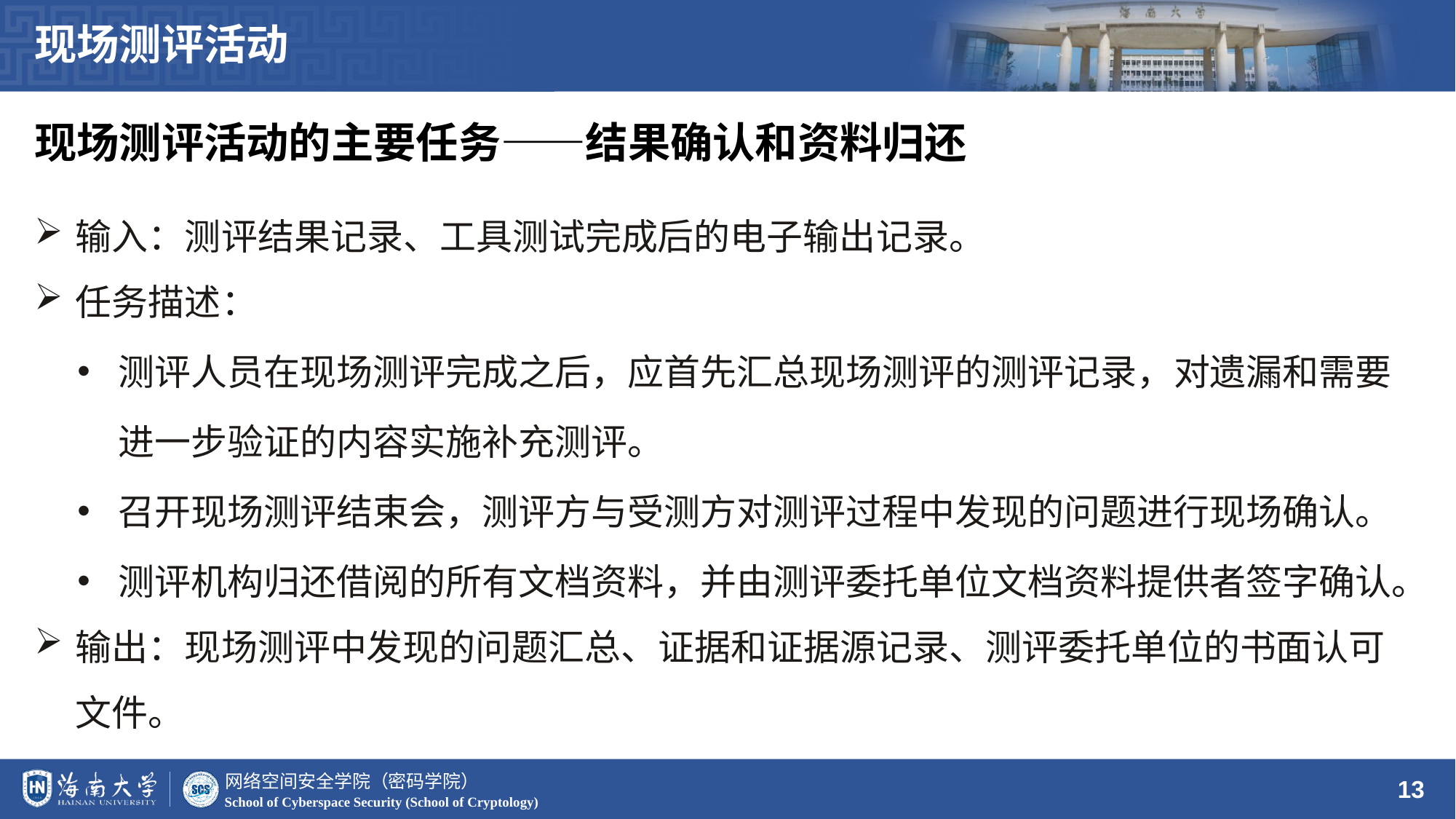

现场测评活动
现场测评活动的主要任务——结果确认和资料归还
输入：测评结果记录、工具测试完成后的电子输出记录。
任务描述：
测评人员在现场测评完成之后，应首先汇总现场测评的测评记录，对遗漏和需要进一步验证的内容实施补充测评。
召开现场测评结束会，测评方与受测方对测评过程中发现的问题进行现场确认。
测评机构归还借阅的所有文档资料，并由测评委托单位文档资料提供者签字确认。
输出：现场测评中发现的问题汇总、证据和证据源记录、测评委托单位的书面认可文件。
13